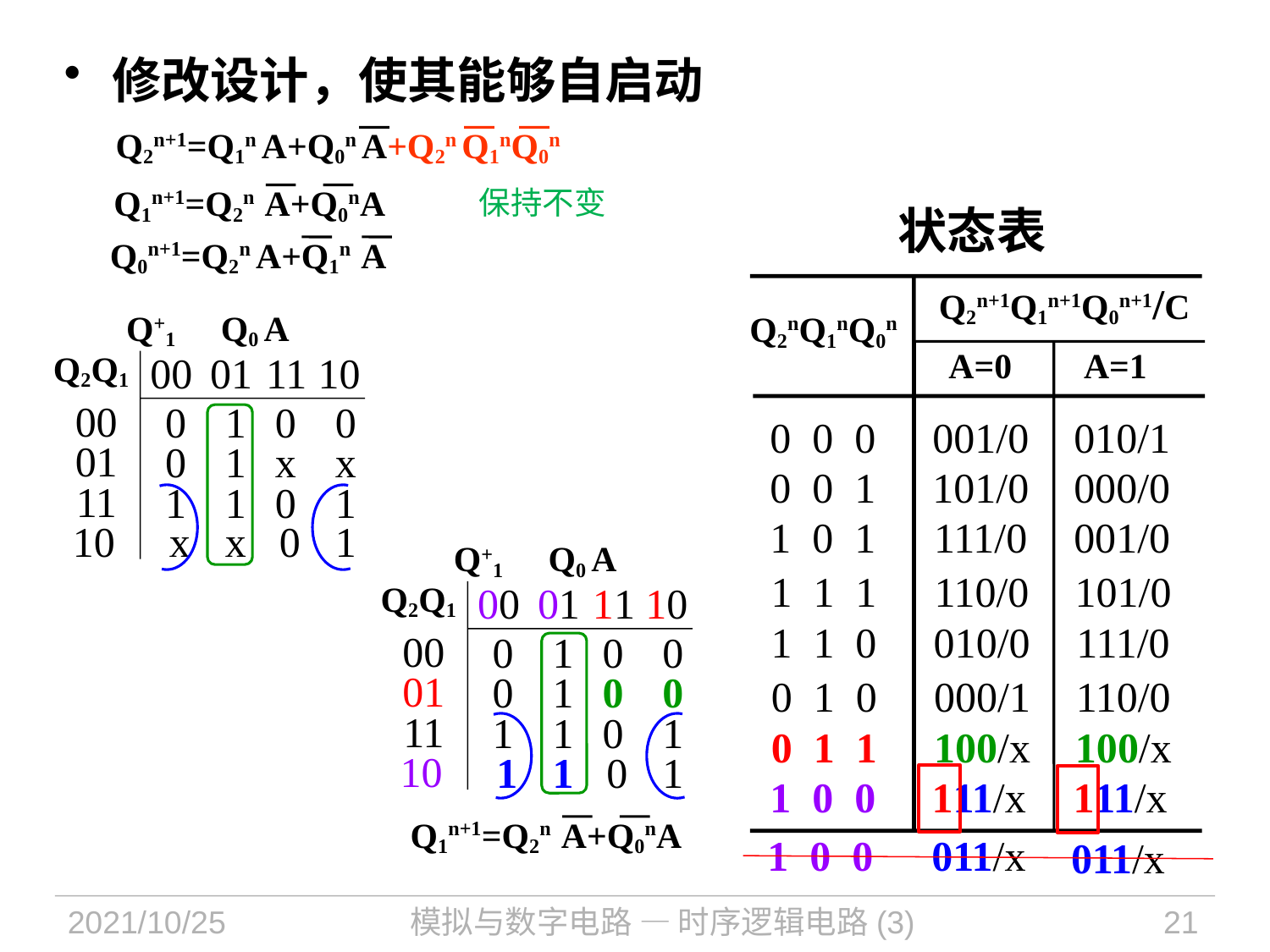

修改设计，使其能够自启动
Q2n+1=Q1n A+Q0n A+Q2n Q1nQ0n

Q1n+1=Q2n  A+Q0nA

保持不变
状态表
Q0n+1=Q2n A+Q1n  A

Q2n+1Q1n+1Q0n+1/C

Q2nQ1nQ0n
Q+1
Q0 A
Q2Q1
00
01
11
10

00
0
1
0
0

01
0
1
x
x
11
1
1
0
1
10
x
x
0
1

A=0
A=1

0  0  0
001/0
010/1
0  0  1
101/0
000/0

1  0  1
111/0
001/0
Q+1
Q0 A
Q2Q1
00
01
11
10

00
0
1
0
0

01
0
1
0
0
11
1
1
0
1
10
1
1
0
1
1  1  1
110/0
101/0
1  1  0
010/0
111/0

0  1  0
000/1
110/0

0  1  1
100/x
100/x

1  0  0
111/x
111/x
Q1n+1=Q2n  A+Q0nA

011/x
1  0  0
011/x
2021/10/25
模拟与数字电路 — 时序逻辑电路(3)
21